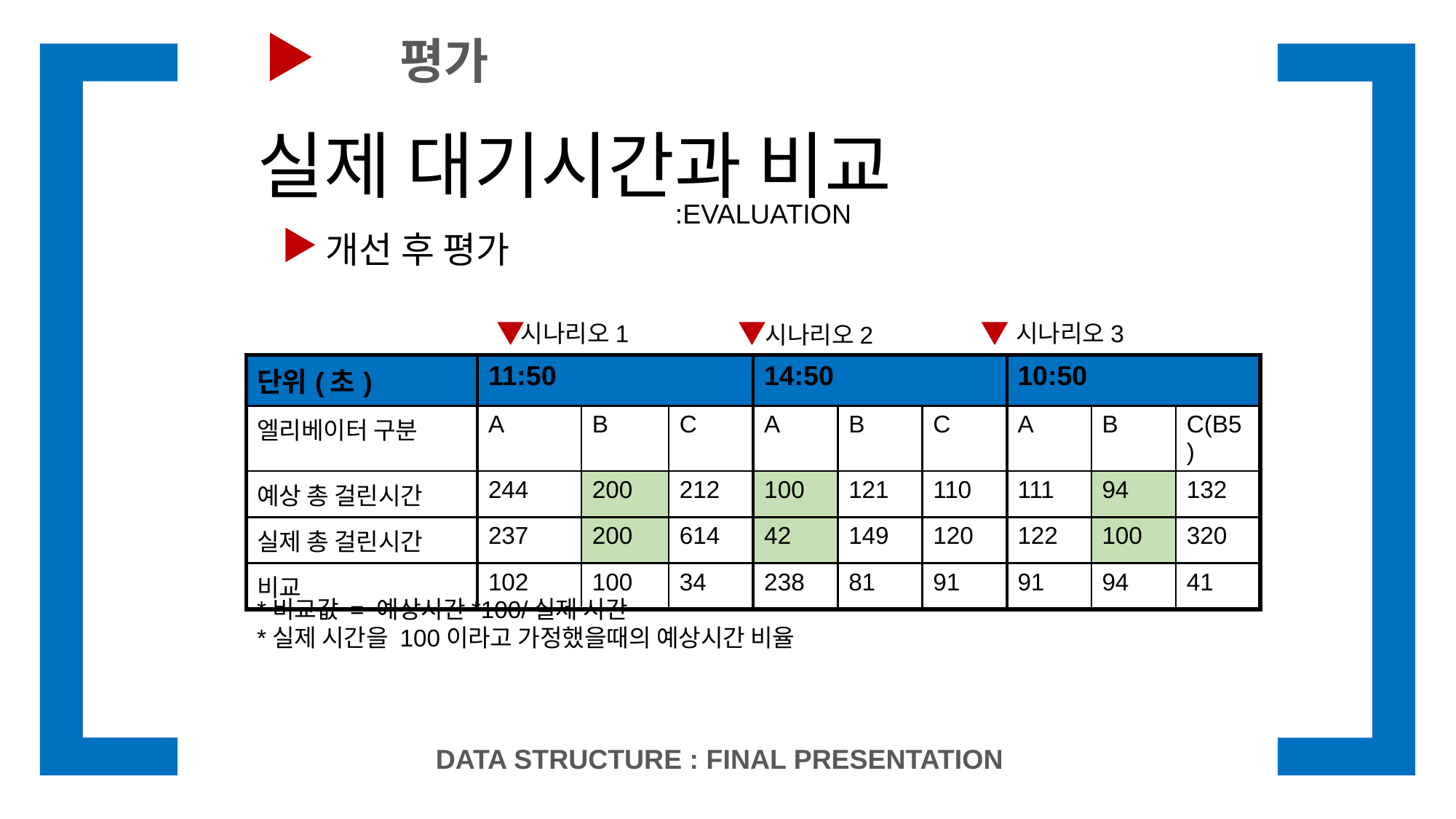

평가
실제 대기시간과 비교
:EVALUATION

개선 후 평가

시나리오1
시나리오3
시나리오2

| 단위(초) | 11:50 |  |  | 14:50 |  |  | 10:50 |  |  |
| --- | --- | --- | --- | --- | --- | --- | --- | --- | --- |
| 엘리베이터 구분 | A | B | C | A | B | C | A | B | C(B5) |
| 예상 총 걸린시간 | 244 | 200 | 212 | 100 | 121 | 110 | 111 | 94 | 132 |
| 실제 총 걸린시간 | 237 | 200 | 614 | 42 | 149 | 120 | 122 | 100 | 320 |
| 비교 | 102 | 100 | 34 | 238 | 81 | 91 | 91 | 94 | 41 |
*비교값 = 예상시간*100/실제 시간
*실제 시간을 100이라고 가정했을때의 예상시간 비율